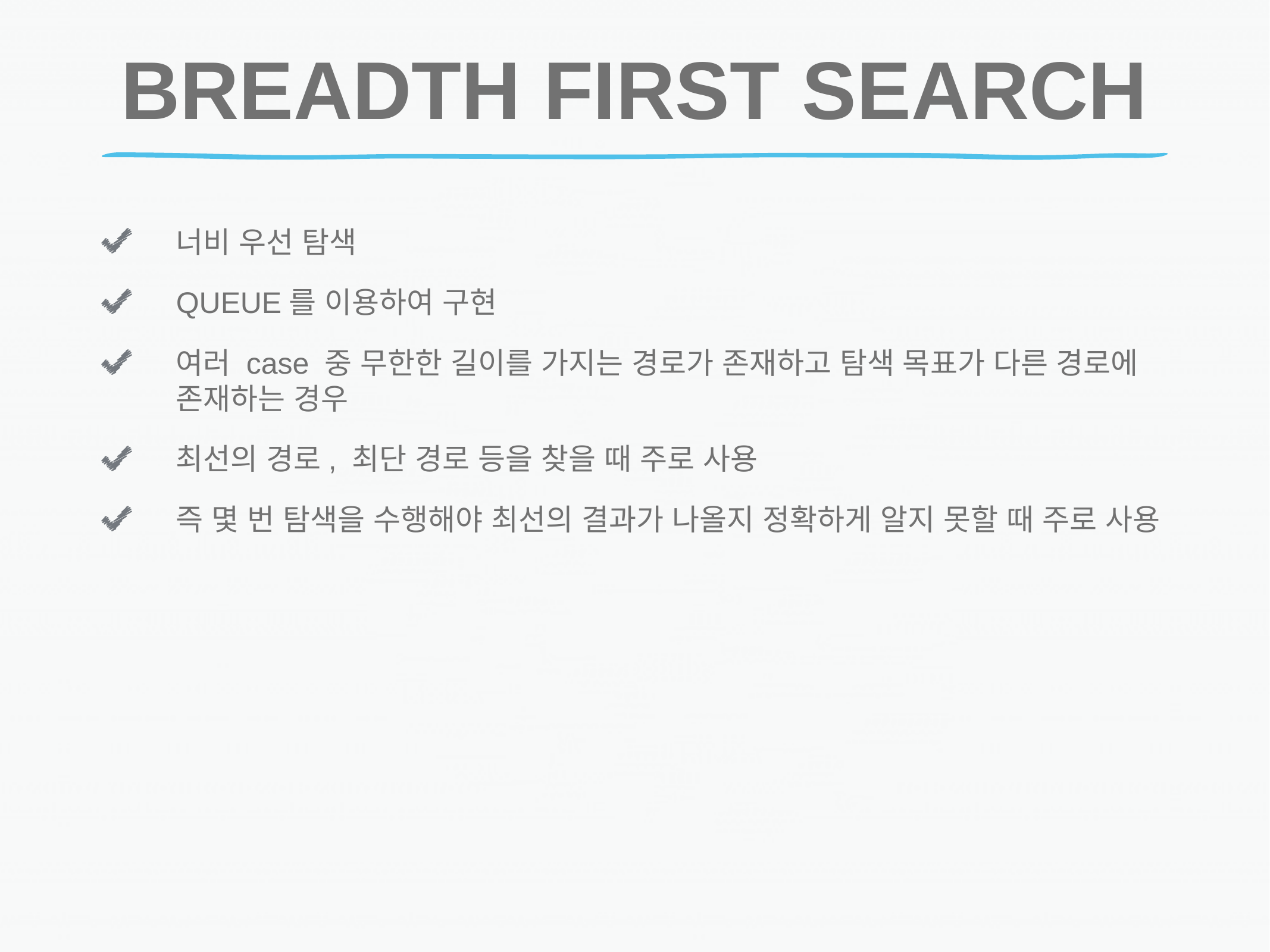

# breadth first search
너비 우선 탐색
QUEUE를 이용하여 구현
여러 case 중 무한한 길이를 가지는 경로가 존재하고 탐색 목표가 다른 경로에 존재하는 경우
최선의 경로, 최단 경로 등을 찾을 때 주로 사용
즉 몇 번 탐색을 수행해야 최선의 결과가 나올지 정확하게 알지 못할 때 주로 사용